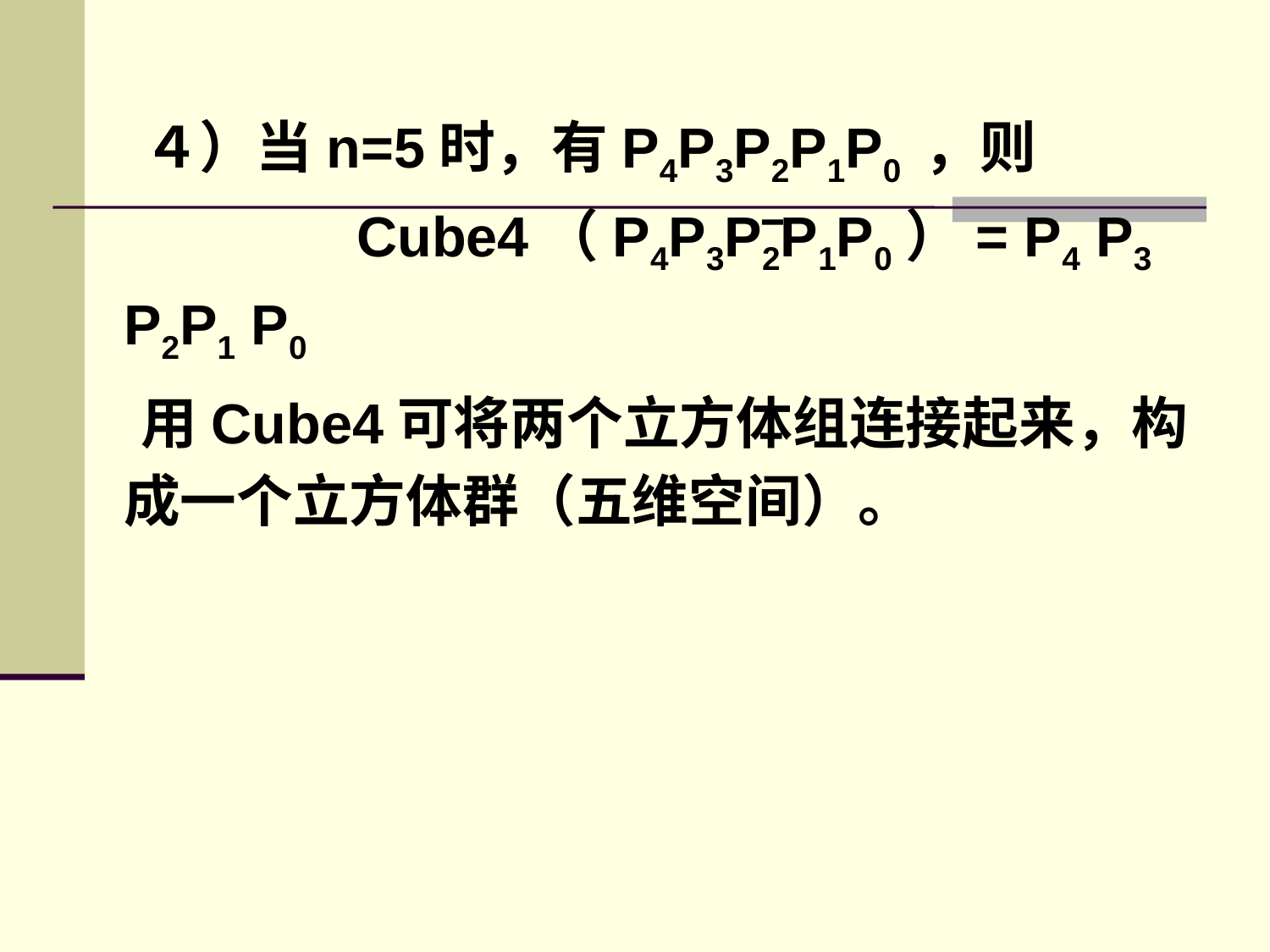

４）当n=5时，有P4P3P2P1P0 ，则                                Cube4（P4P3P2P1P0）= P4 P3 P2P1 P0
    用Cube4可将两个立方体组连接起来，构成一个立方体群（五维空间）。

35